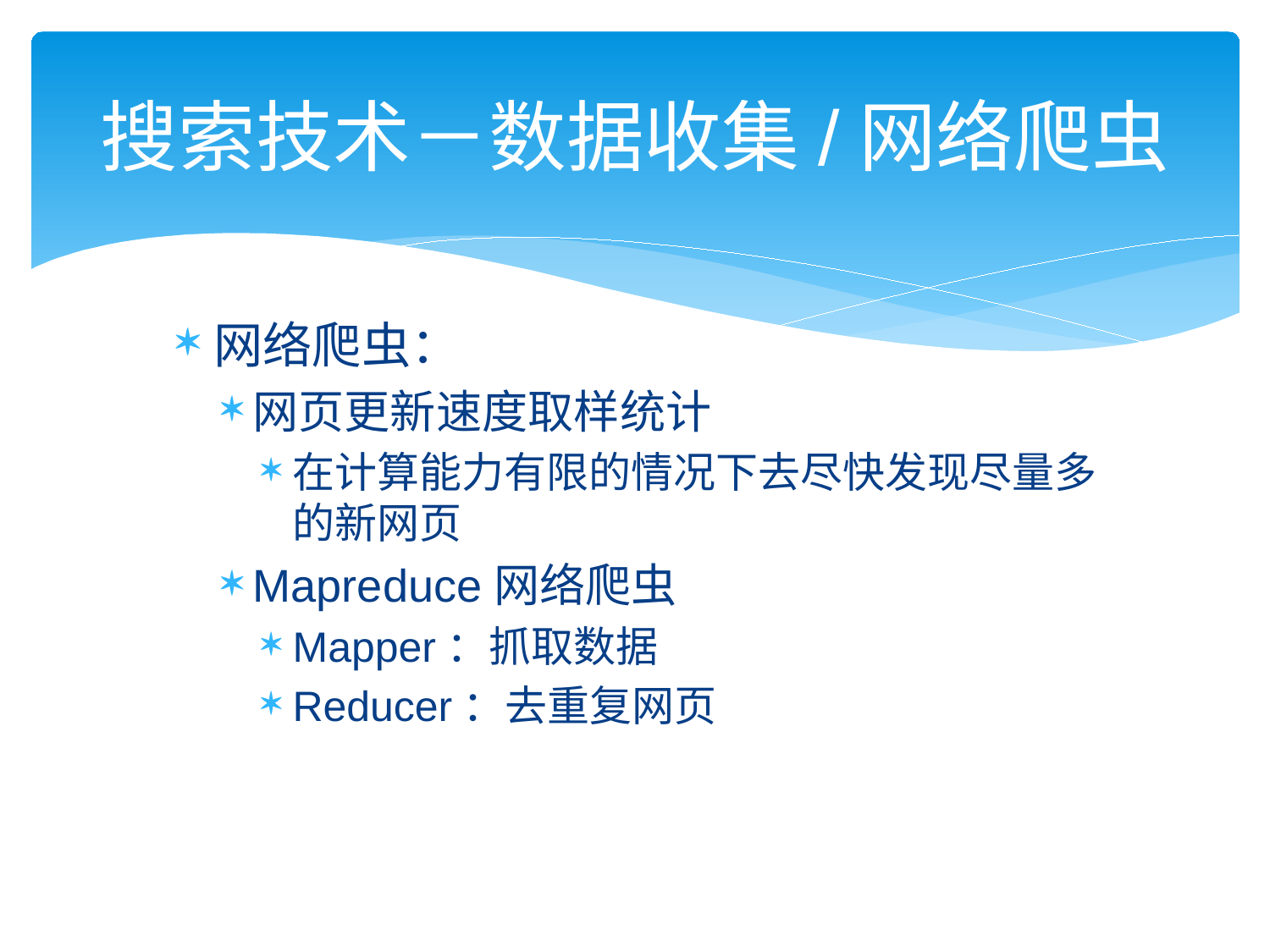

# 搜索技术－数据收集/网络爬虫
网络爬虫：
网页更新速度取样统计
在计算能力有限的情况下去尽快发现尽量多的新网页
Mapreduce网络爬虫
Mapper：抓取数据
Reducer：去重复网页